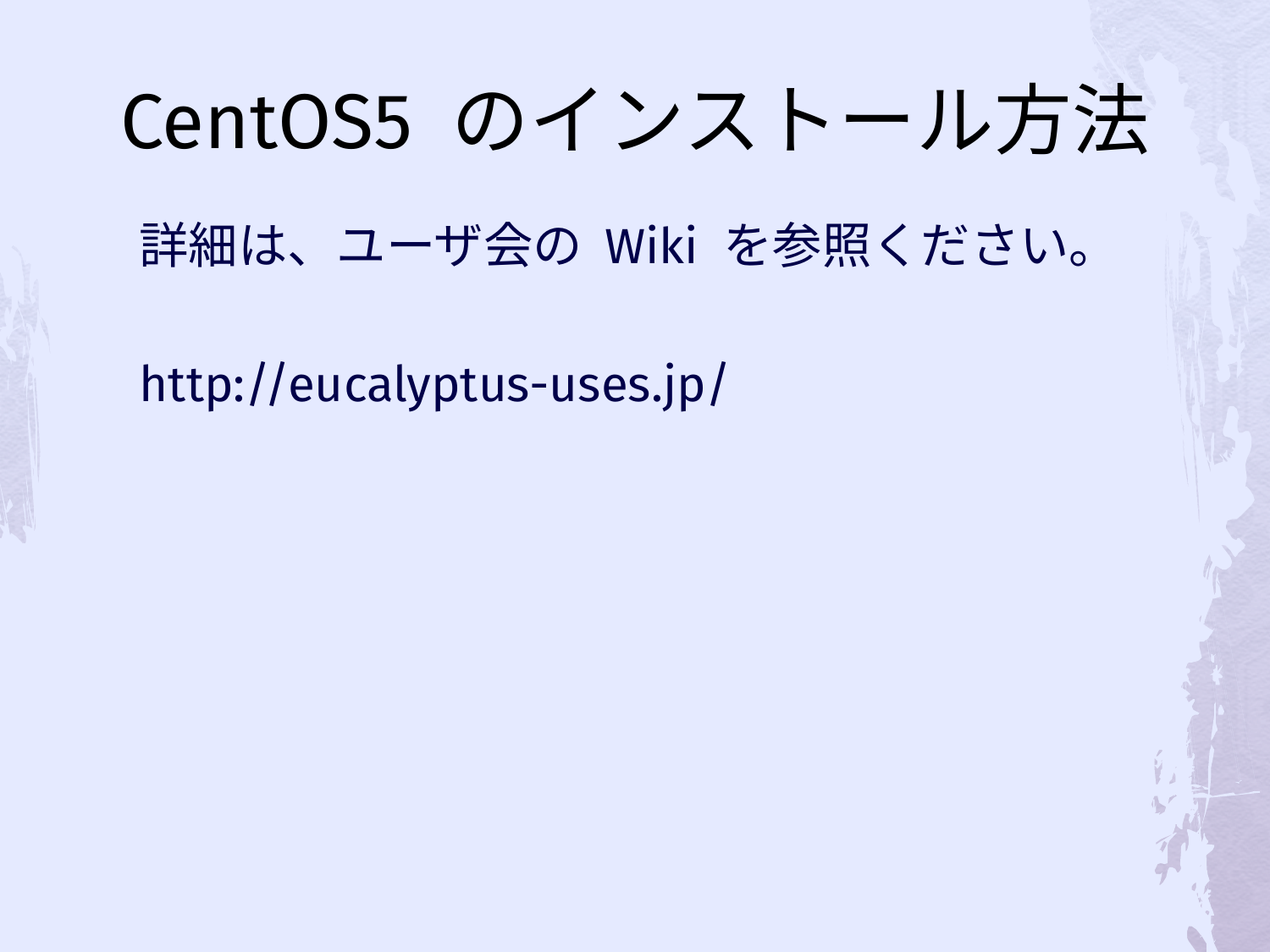

# CentOS5 のインストール方法
詳細は、ユーザ会の Wiki を参照ください。

http://eucalyptus-uses.jp/